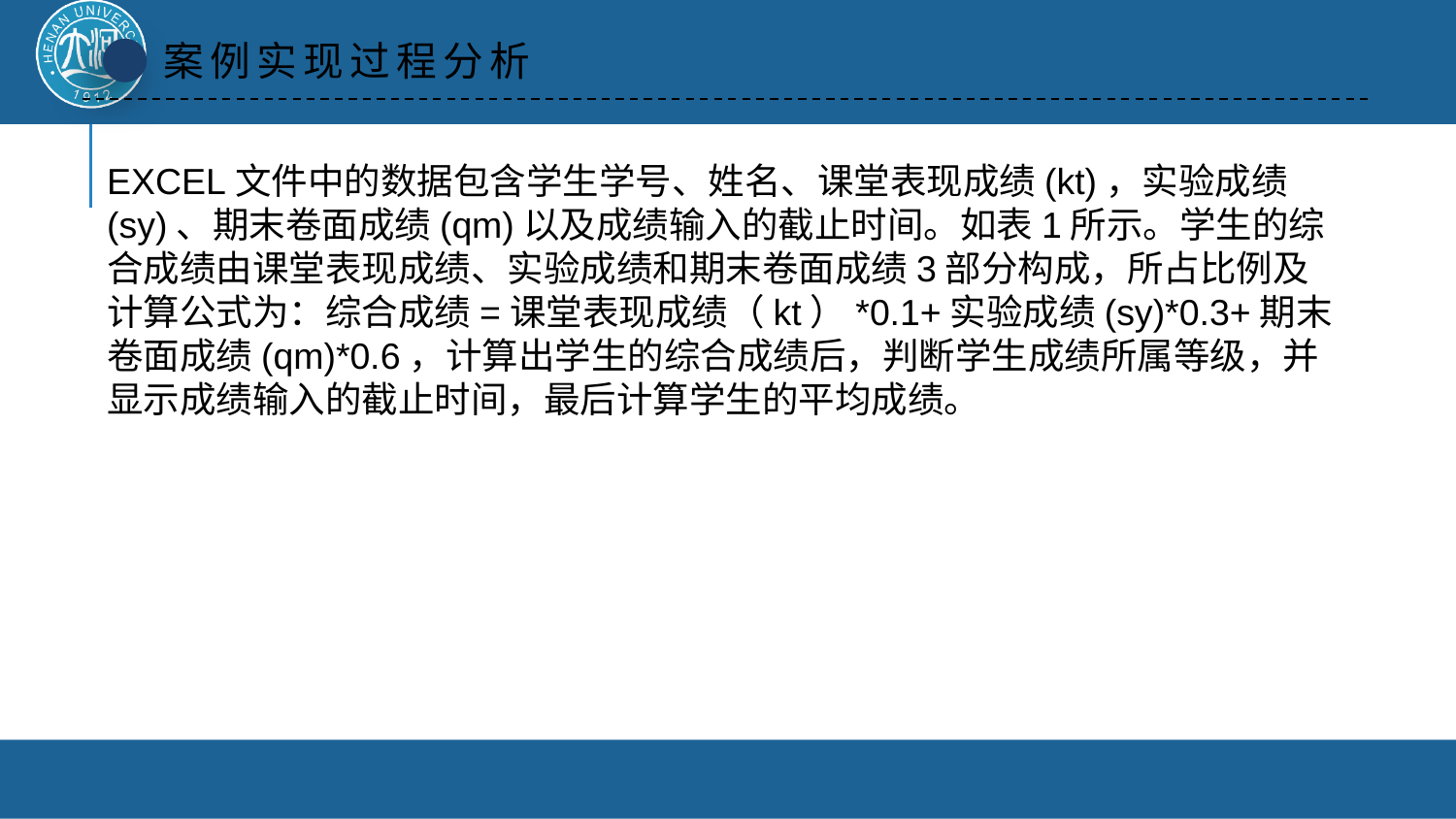

案例实现过程分析

EXCEL文件中的数据包含学生学号、姓名、课堂表现成绩(kt)，实验成绩(sy)、期末卷面成绩(qm)以及成绩输入的截止时间。如表1所示。学生的综合成绩由课堂表现成绩、实验成绩和期末卷面成绩3部分构成，所占比例及计算公式为：综合成绩=课堂表现成绩（kt）*0.1+实验成绩(sy)*0.3+期末卷面成绩(qm)*0.6，计算出学生的综合成绩后，判断学生成绩所属等级，并显示成绩输入的截止时间，最后计算学生的平均成绩。